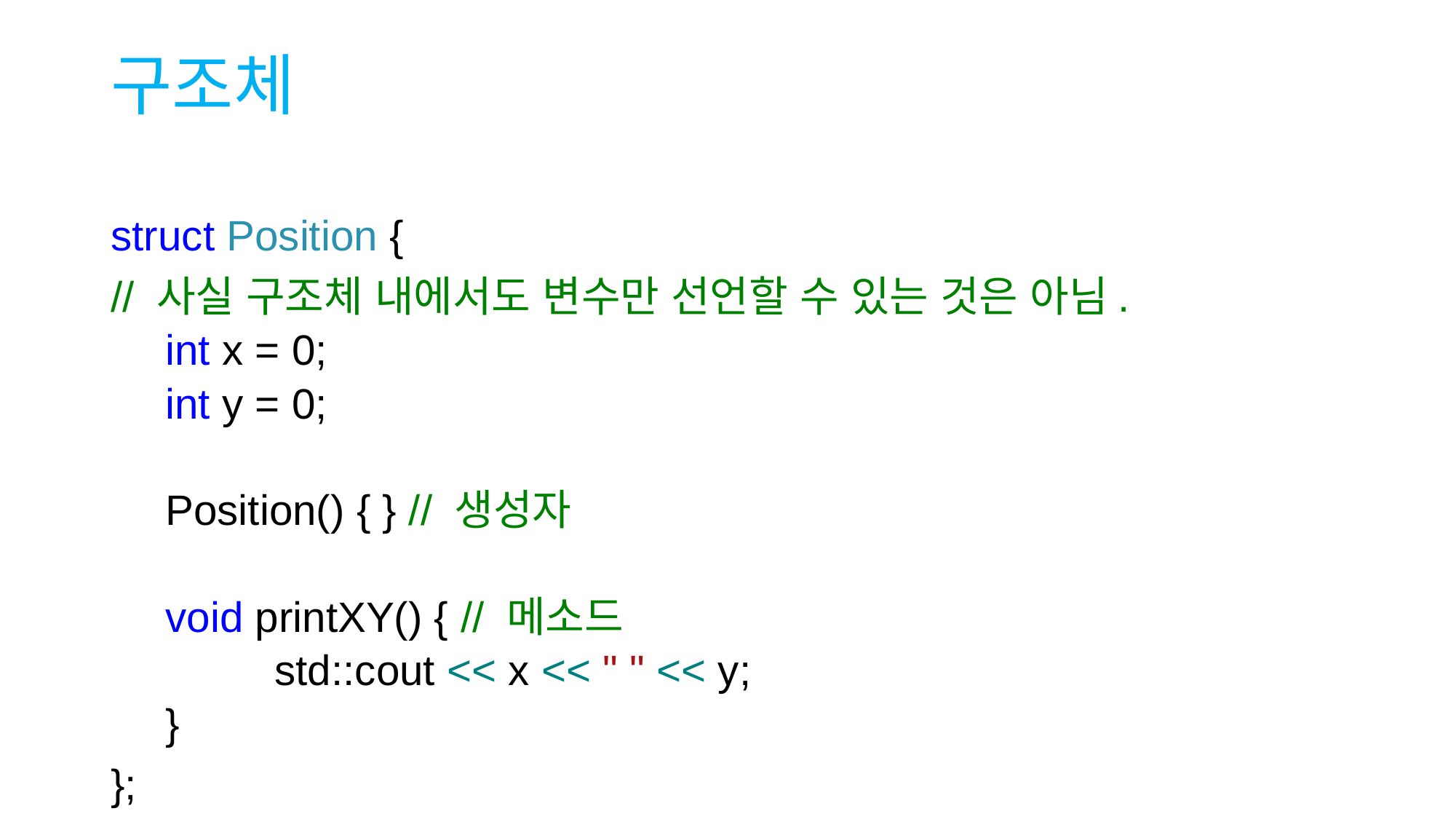

# 구조체
struct Position {
// 사실 구조체 내에서도 변수만 선언할 수 있는 것은 아님.
int x = 0;
int y = 0;

Position() { } // 생성자

void printXY() { // 메소드
	std::cout << x << " " << y;
}
};